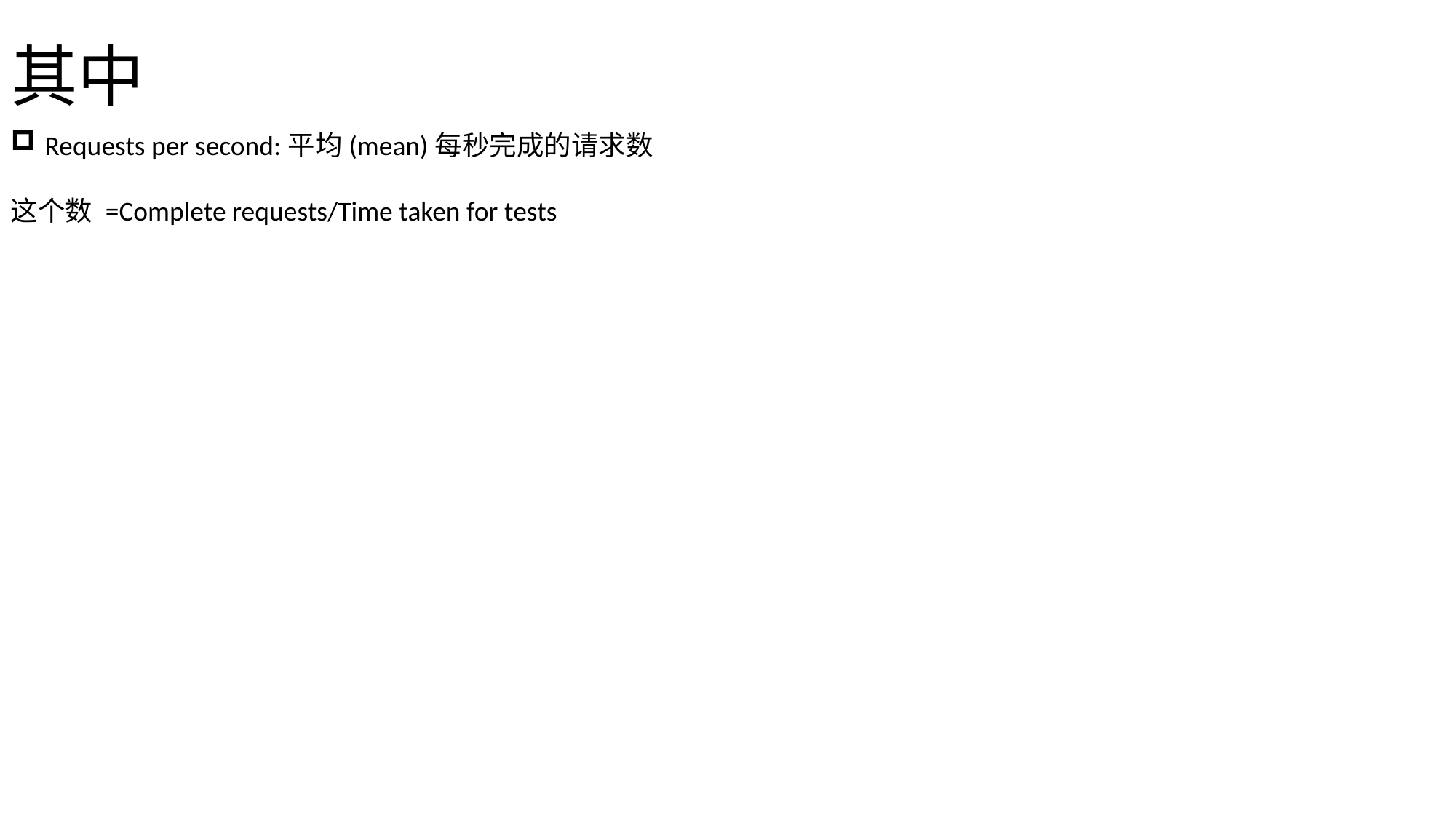

# 其中
Requests per second:平均(mean)每秒完成的请求数

这个数 =Complete requests/Time taken for tests